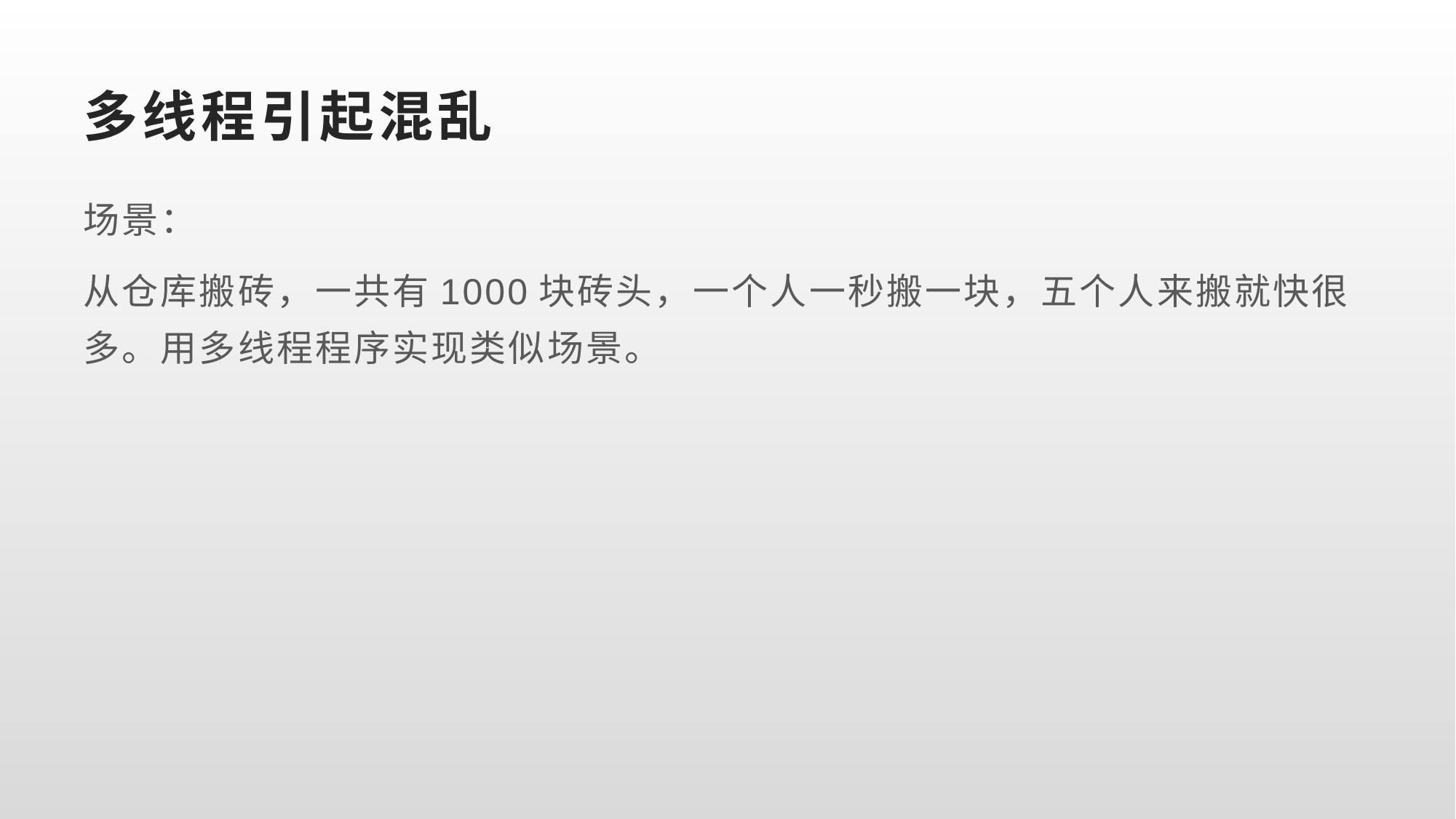

# 多线程引起混乱
场景：
从仓库搬砖，一共有1000块砖头，一个人一秒搬一块，五个人来搬就快很多。用多线程程序实现类似场景。